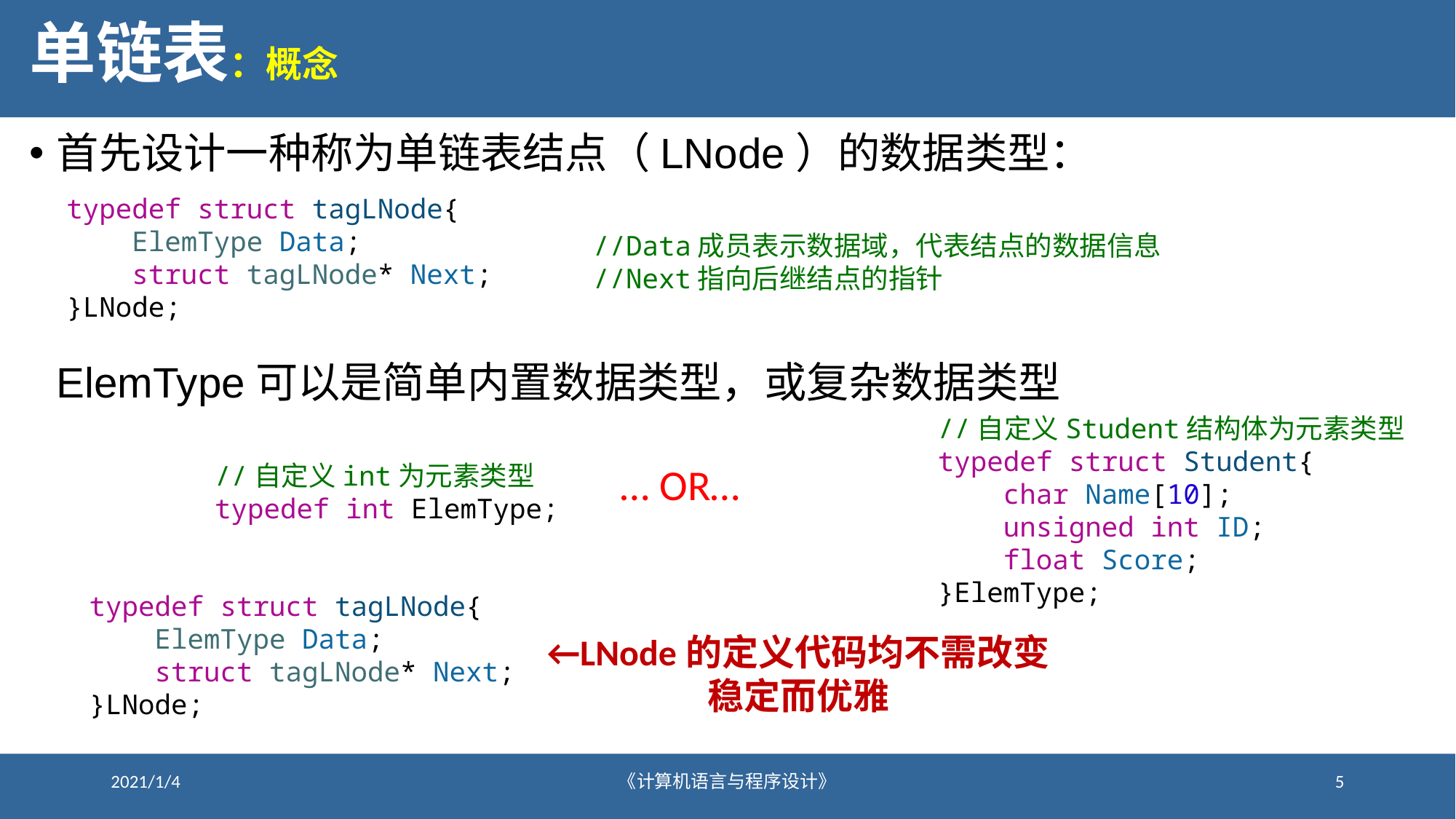

# 单链表：概念
首先设计一种称为单链表结点（LNode）的数据类型：
ElemType可以是简单内置数据类型，或复杂数据类型

typedef struct tagLNode{
    ElemType Data;
    struct tagLNode* Next;
}LNode;
//Data成员表示数据域，代表结点的数据信息
//Next指向后继结点的指针
//自定义Student结构体为元素类型
typedef struct Student{
    char Name[10];
    unsigned int ID;
    float Score;
}ElemType;
… OR…
//自定义int为元素类型
typedef int ElemType;
typedef struct tagLNode{
    ElemType Data;
    struct tagLNode* Next;
}LNode;
←LNode的定义代码均不需改变
稳定而优雅
2021/1/4
《计算机语言与程序设计》
5